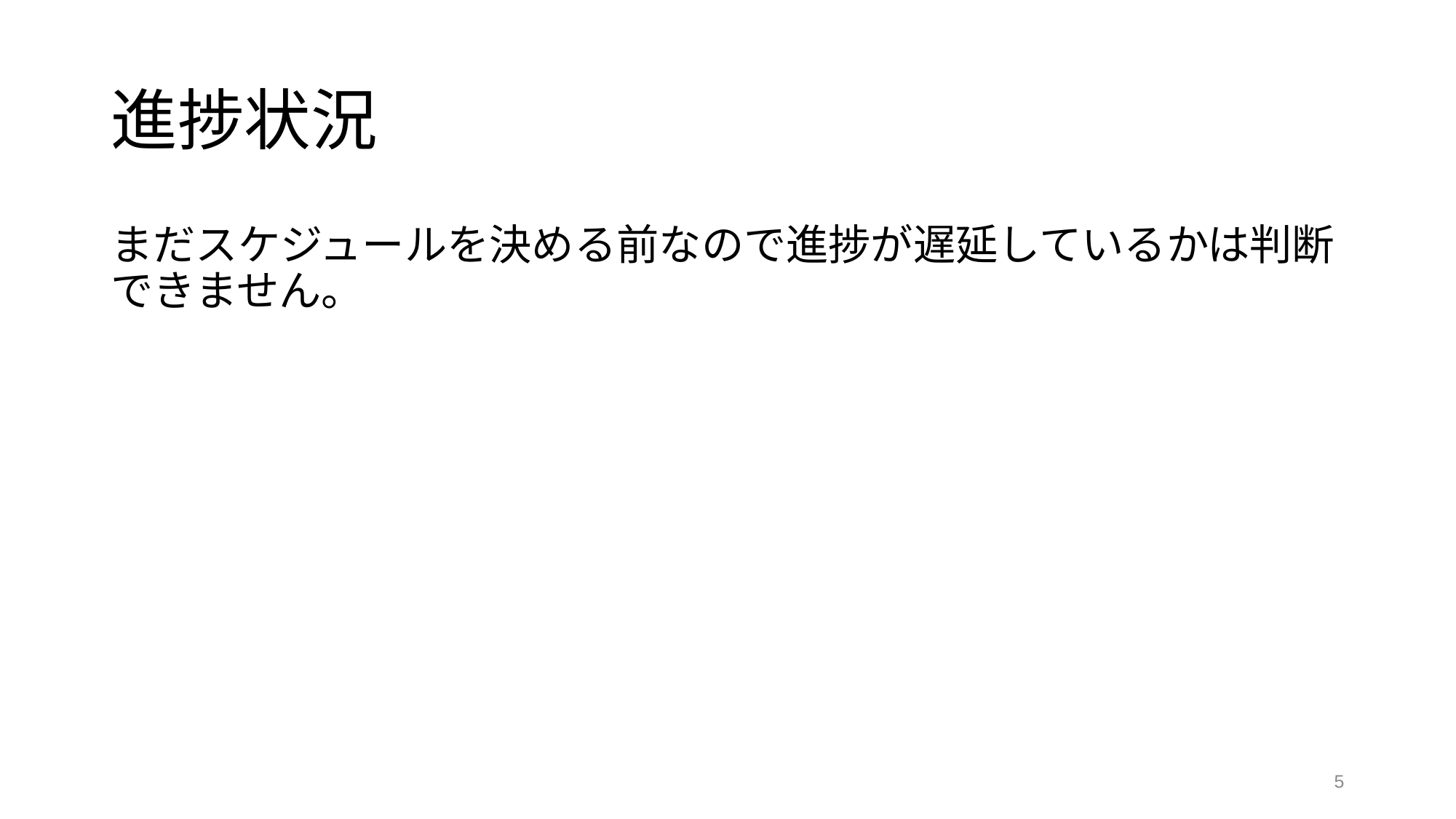

# 進捗状況
まだスケジュールを決める前なので進捗が遅延しているかは判断できません。
5